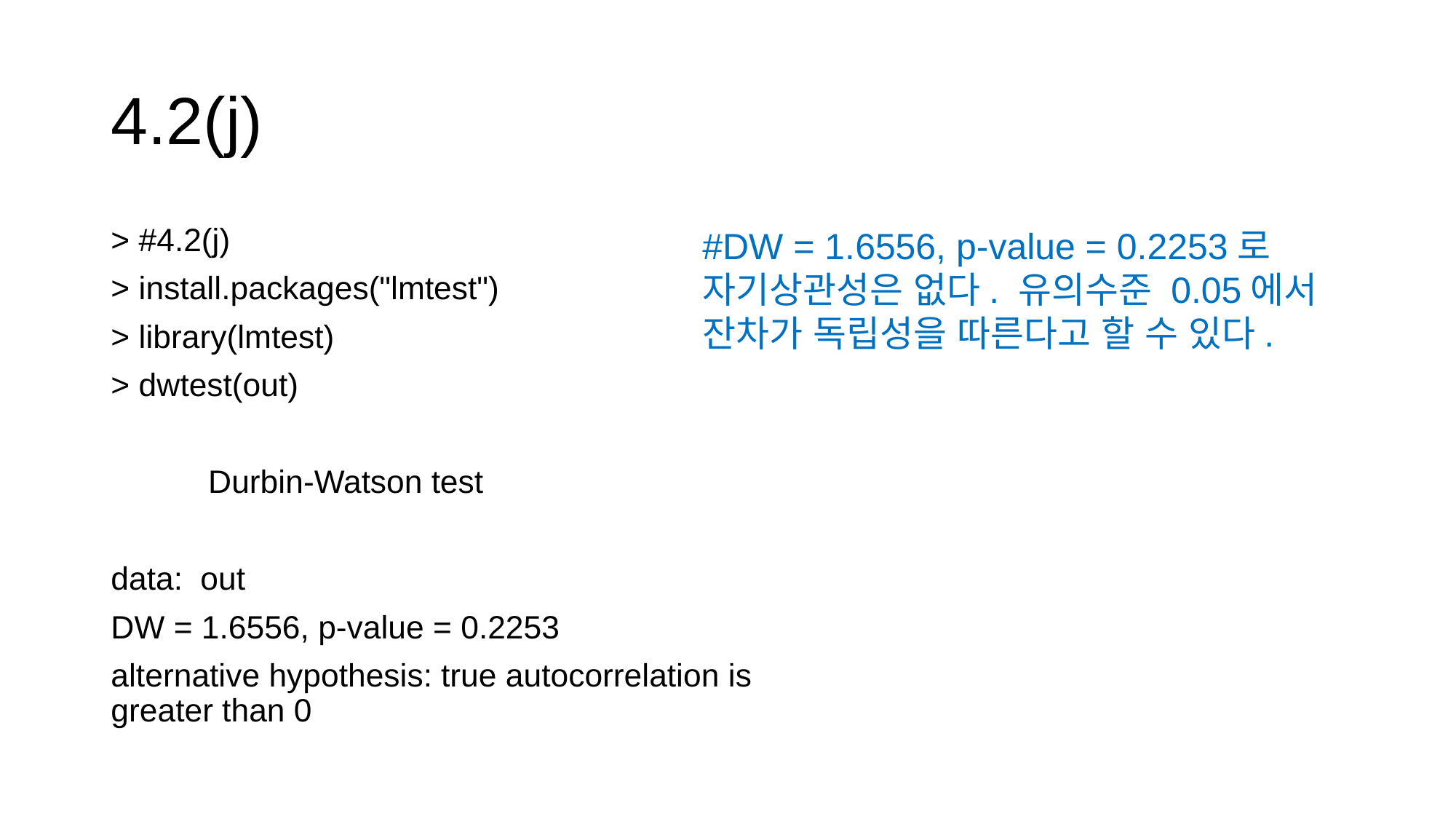

# 4.2(j)
> #4.2(j)
> install.packages("lmtest")
> library(lmtest)
> dwtest(out)

	Durbin-Watson test

data:  out
DW = 1.6556, p-value = 0.2253
alternative hypothesis: true autocorrelation is greater than 0
#DW = 1.6556, p-value = 0.2253로
자기상관성은 없다. 유의수준 0.05에서
잔차가 독립성을 따른다고 할 수 있다.